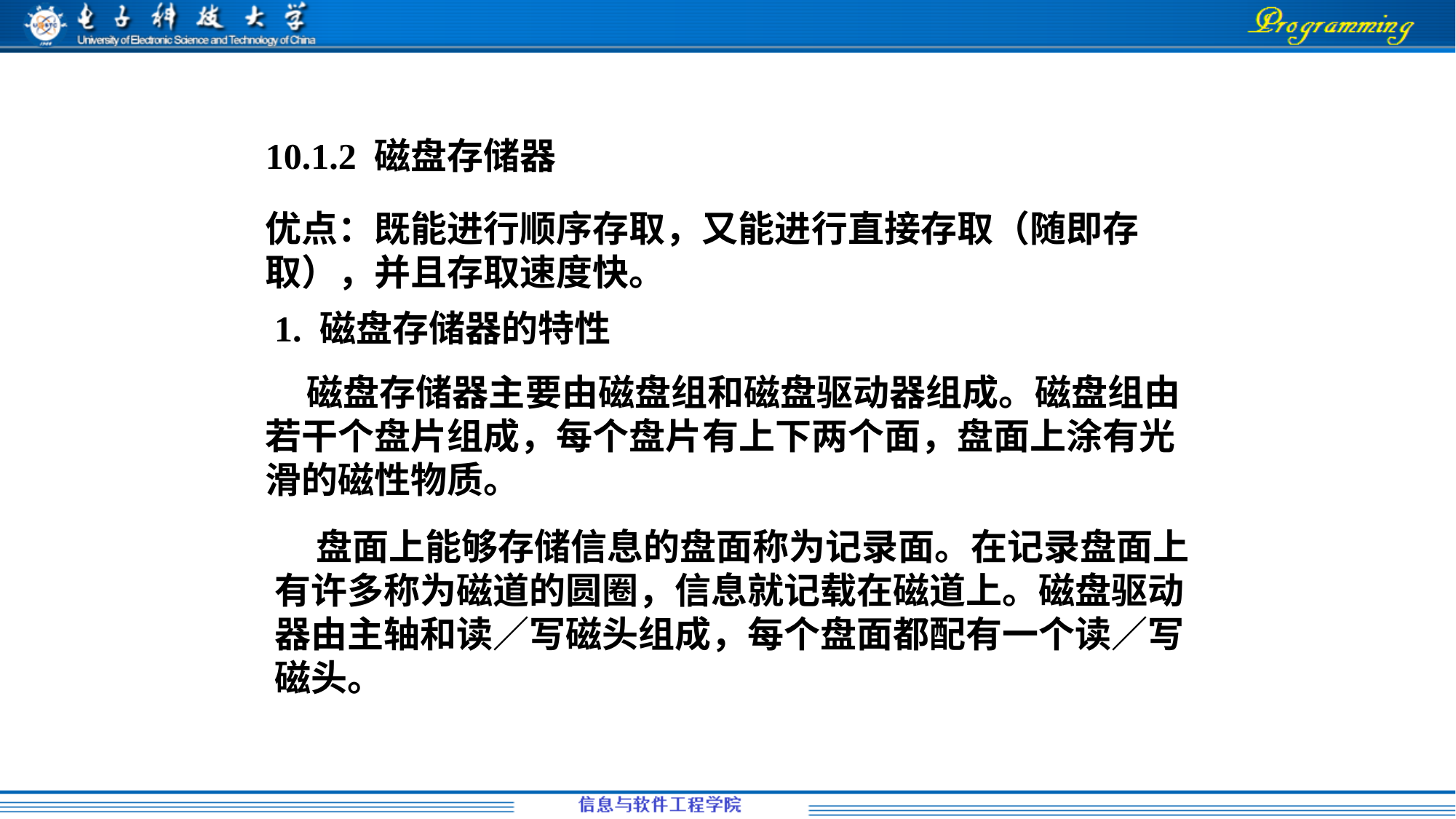

10.1.2 磁盘存储器
优点：既能进行顺序存取，又能进行直接存取（随即存取），并且存取速度快。
1. 磁盘存储器的特性
    磁盘存储器主要由磁盘组和磁盘驱动器组成。磁盘组由若干个盘片组成，每个盘片有上下两个面，盘面上涂有光滑的磁性物质。
    盘面上能够存储信息的盘面称为记录面。在记录盘面上有许多称为磁道的圆圈，信息就记载在磁道上。磁盘驱动器由主轴和读／写磁头组成，每个盘面都配有一个读／写磁头。